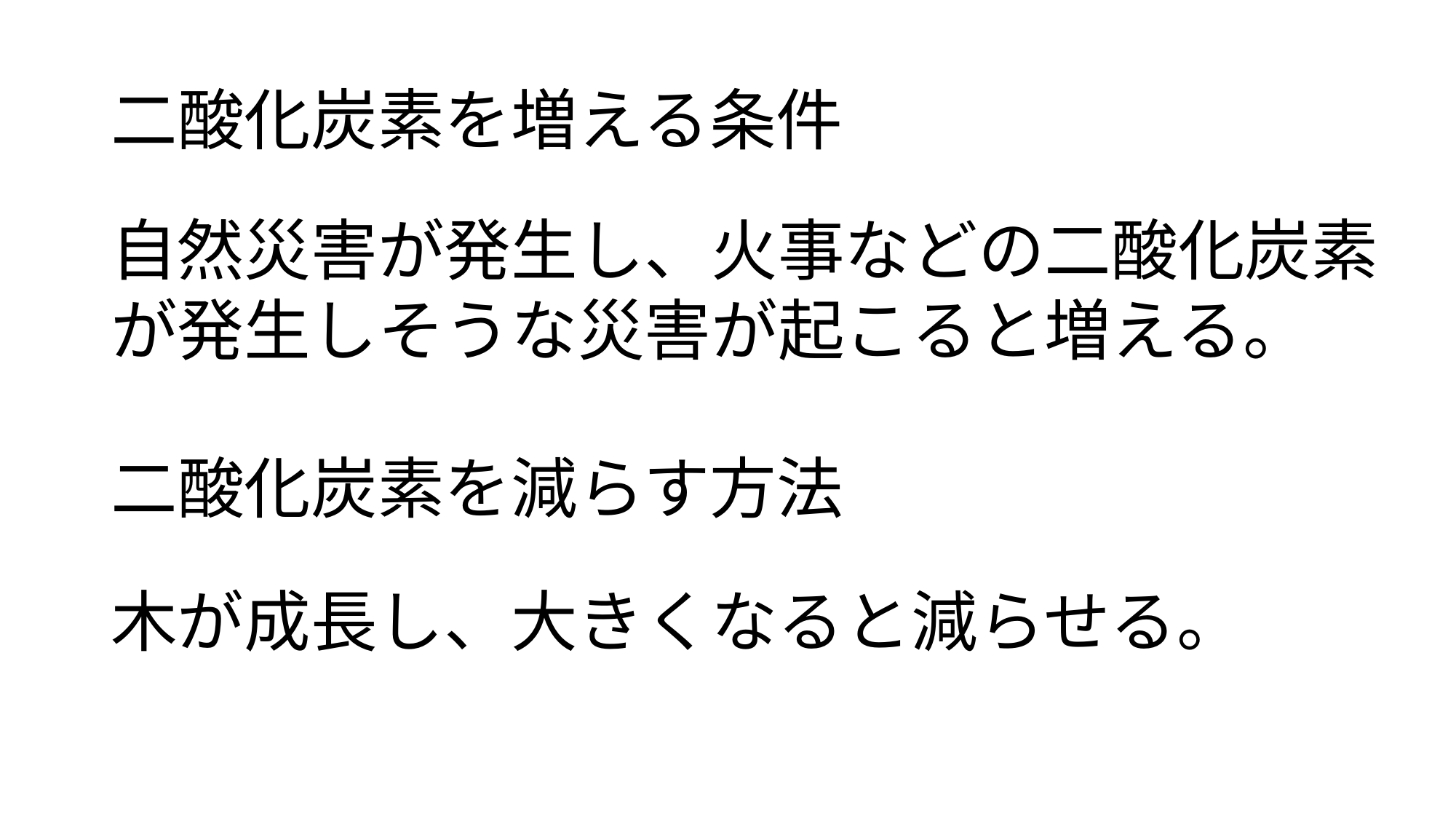

# 二酸化炭素を増える条件
自然災害が発生し、火事などの二酸化炭素が発生しそうな災害が起こると増える。
二酸化炭素を減らす方法
木が成長し、大きくなると減らせる。